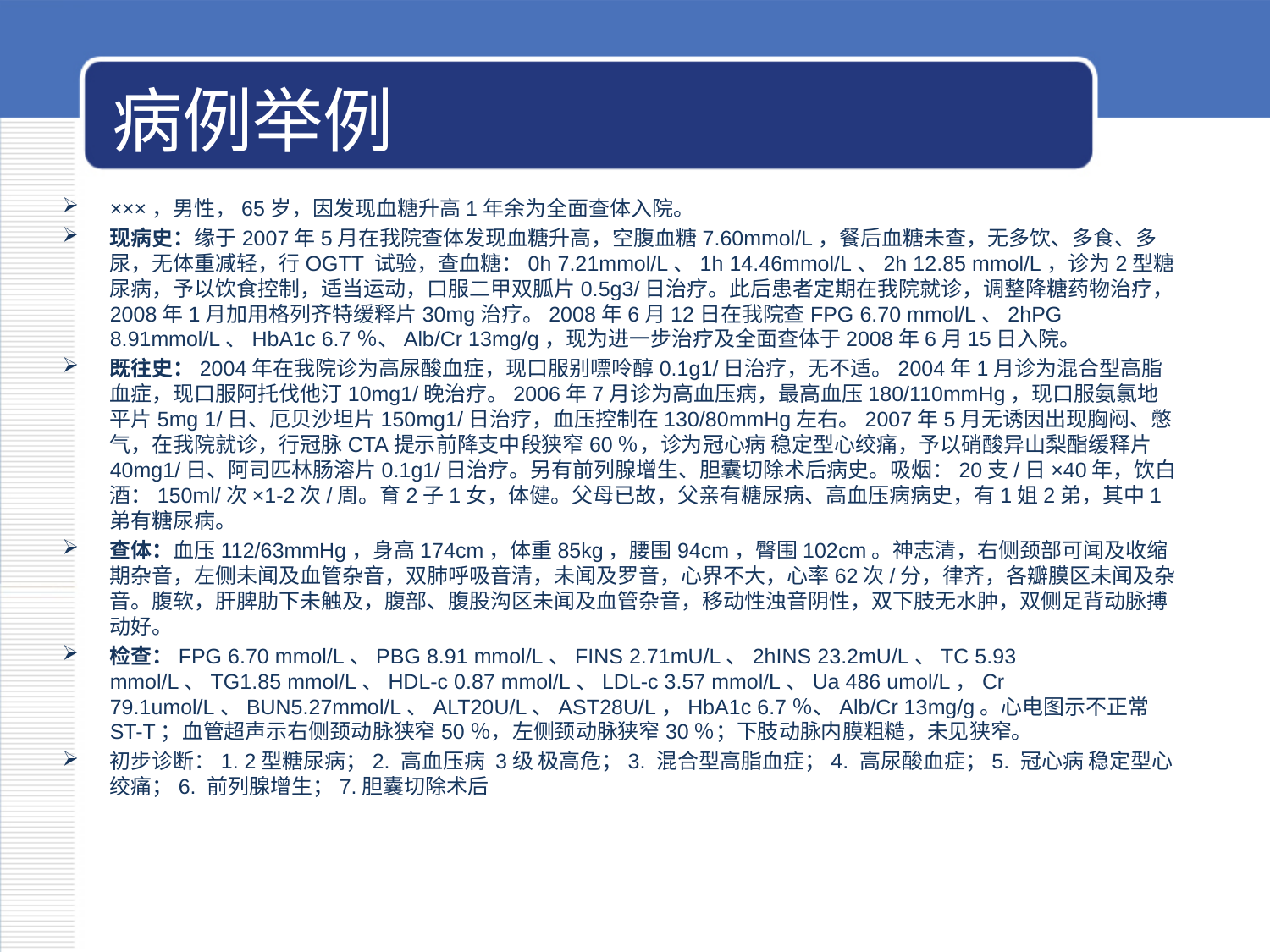

# 病例举例
×××，男性，65岁，因发现血糖升高1年余为全面查体入院。
现病史：缘于2007年5月在我院查体发现血糖升高，空腹血糖7.60mmol/L，餐后血糖未查，无多饮、多食、多尿，无体重减轻，行OGTT 试验，查血糖：0h 7.21mmol/L、1h 14.46mmol/L、2h 12.85 mmol/L，诊为2型糖尿病，予以饮食控制，适当运动，口服二甲双胍片0.5g3/日治疗。此后患者定期在我院就诊，调整降糖药物治疗，2008年1月加用格列齐特缓释片30mg治疗。2008年6月12日在我院查FPG 6.70 mmol/L、2hPG 8.91mmol/L、HbA1c 6.7％、Alb/Cr 13mg/g，现为进一步治疗及全面查体于2008年6月15日入院。
既往史：2004年在我院诊为高尿酸血症，现口服别嘌呤醇0.1g1/日治疗，无不适。2004年1月诊为混合型高脂血症，现口服阿托伐他汀10mg1/晚治疗。2006年7月诊为高血压病，最高血压180/110mmHg，现口服氨氯地平片5mg 1/日、厄贝沙坦片150mg1/日治疗，血压控制在130/80mmHg左右。2007年5月无诱因出现胸闷、憋气，在我院就诊，行冠脉CTA提示前降支中段狭窄60％，诊为冠心病 稳定型心绞痛，予以硝酸异山梨酯缓释片40mg1/日、阿司匹林肠溶片0.1g1/日治疗。另有前列腺增生、胆囊切除术后病史。吸烟：20支/日×40年，饮白酒：150ml/次×1-2次/周。育2子1女，体健。父母已故，父亲有糖尿病、高血压病病史，有1姐2弟，其中1弟有糖尿病。
查体：血压112/63mmHg，身高174cm，体重85kg，腰围94cm，臀围102cm。神志清，右侧颈部可闻及收缩期杂音，左侧未闻及血管杂音，双肺呼吸音清，未闻及罗音，心界不大，心率62次/分，律齐，各瓣膜区未闻及杂音。腹软，肝脾肋下未触及，腹部、腹股沟区未闻及血管杂音，移动性浊音阴性，双下肢无水肿，双侧足背动脉搏动好。
检查：FPG 6.70 mmol/L、PBG 8.91 mmol/L、FINS 2.71mU/L、2hINS 23.2mU/L、TC 5.93 mmol/L、TG1.85 mmol/L、HDL-c 0.87 mmol/L、LDL-c 3.57 mmol/L、Ua 486 umol/L，Cr 79.1umol/L、BUN5.27mmol/L、ALT20U/L、AST28U/L，HbA1c 6.7％、Alb/Cr 13mg/g。心电图示不正常ST-T；血管超声示右侧颈动脉狭窄50％，左侧颈动脉狭窄30％；下肢动脉内膜粗糙，未见狭窄。
初步诊断：1. 2型糖尿病；2. 高血压病 3级 极高危；3. 混合型高脂血症；4. 高尿酸血症；5. 冠心病 稳定型心绞痛；6. 前列腺增生；7.胆囊切除术后